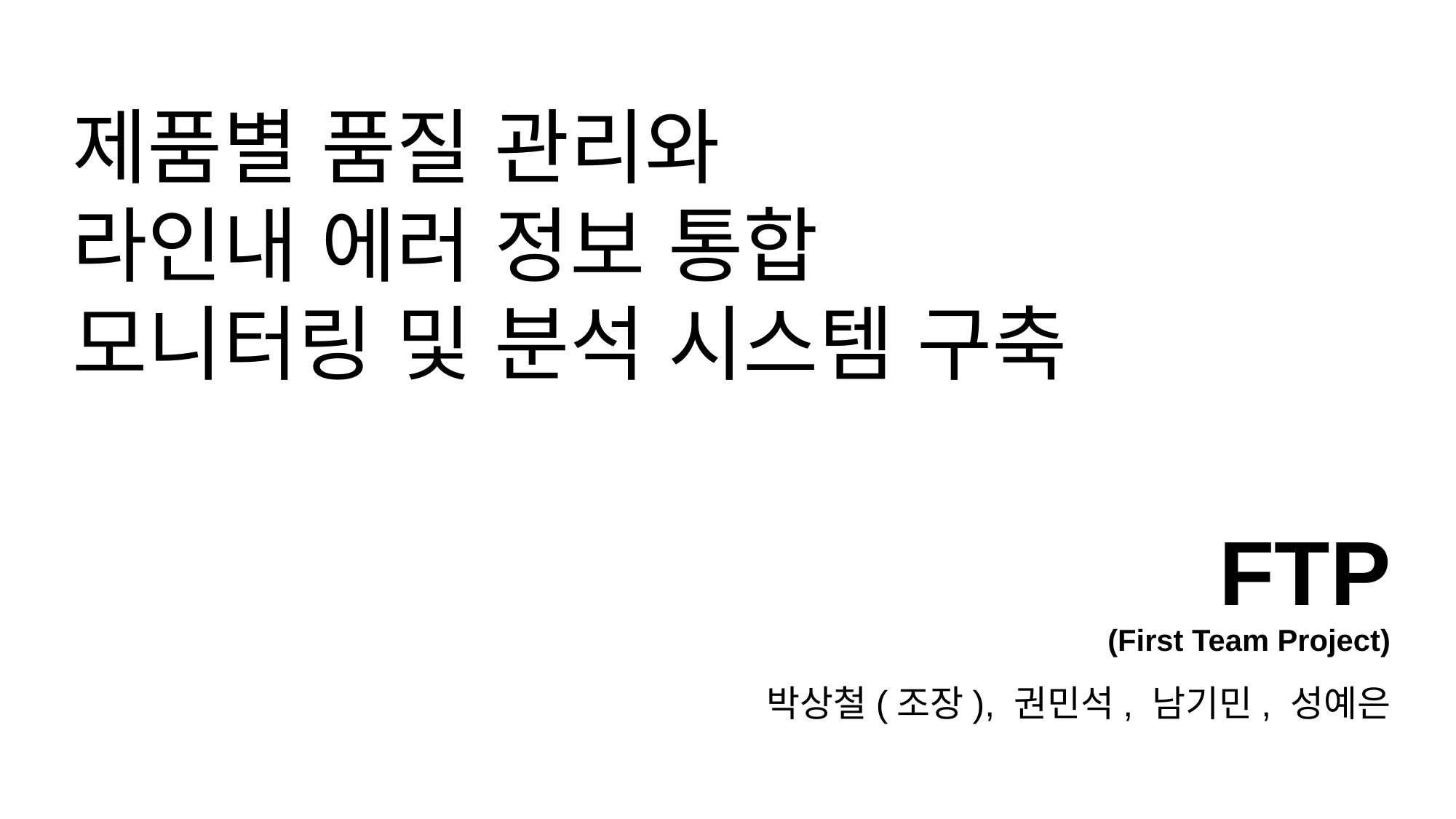

제품별 품질 관리와
라인내 에러 정보 통합
모니터링 및 분석 시스템 구축
# FTP (First Team Project)

박상철(조장), 권민석, 남기민, 성예은